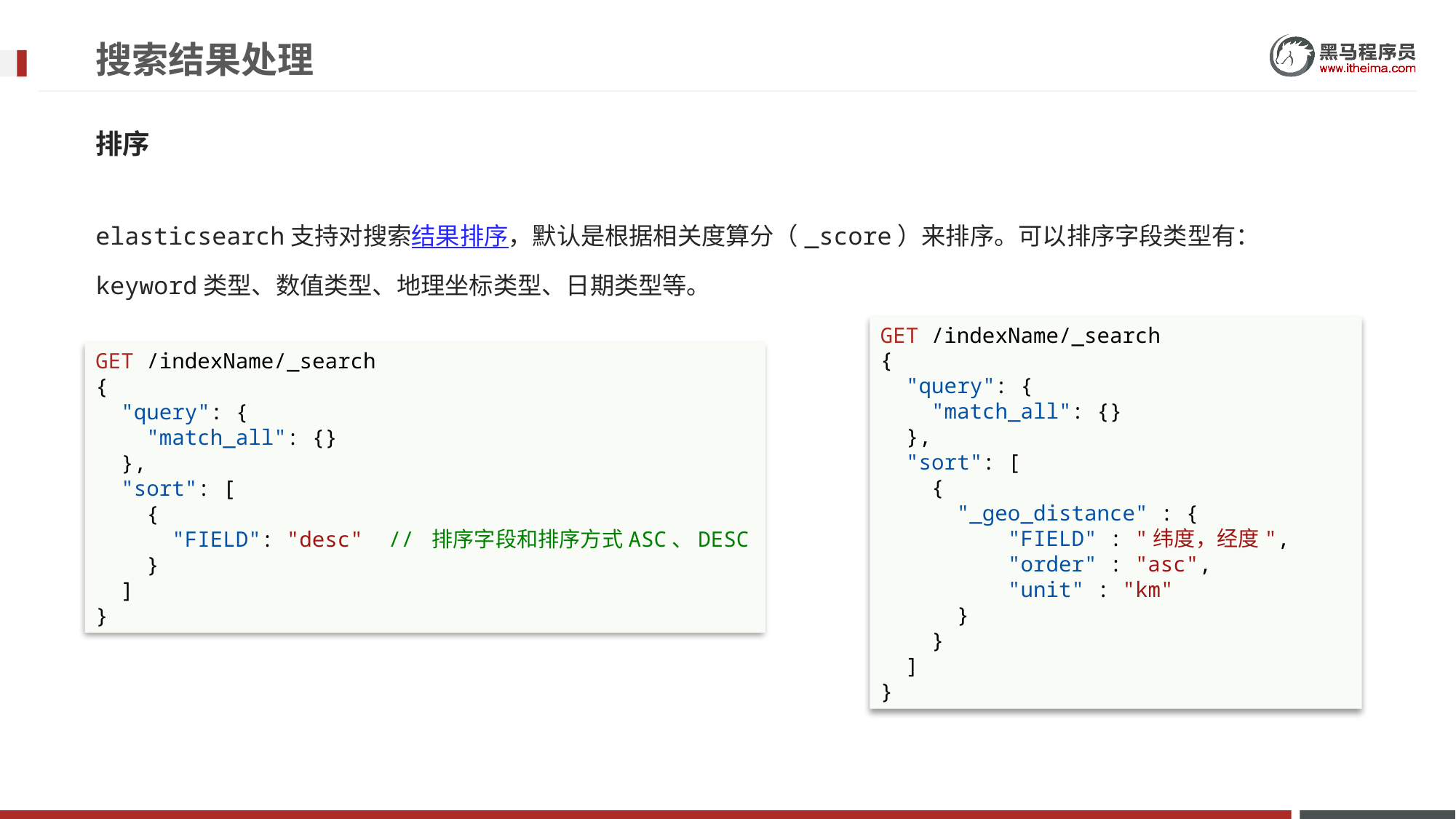

# 搜索结果处理
排序
elasticsearch支持对搜索结果排序，默认是根据相关度算分（_score）来排序。可以排序字段类型有：keyword类型、数值类型、地理坐标类型、日期类型等。
GET /indexName/_search
{
  "query": {
    "match_all": {}
  },
  "sort": [
    {
      "_geo_distance" : {
          "FIELD" : "纬度，经度",
          "order" : "asc",
          "unit" : "km"
      }
    }
  ]
}
GET /indexName/_search
{
  "query": {
    "match_all": {}
  },
  "sort": [
    {
      "FIELD": "desc"  // 排序字段和排序方式ASC、DESC
    }
  ]
}